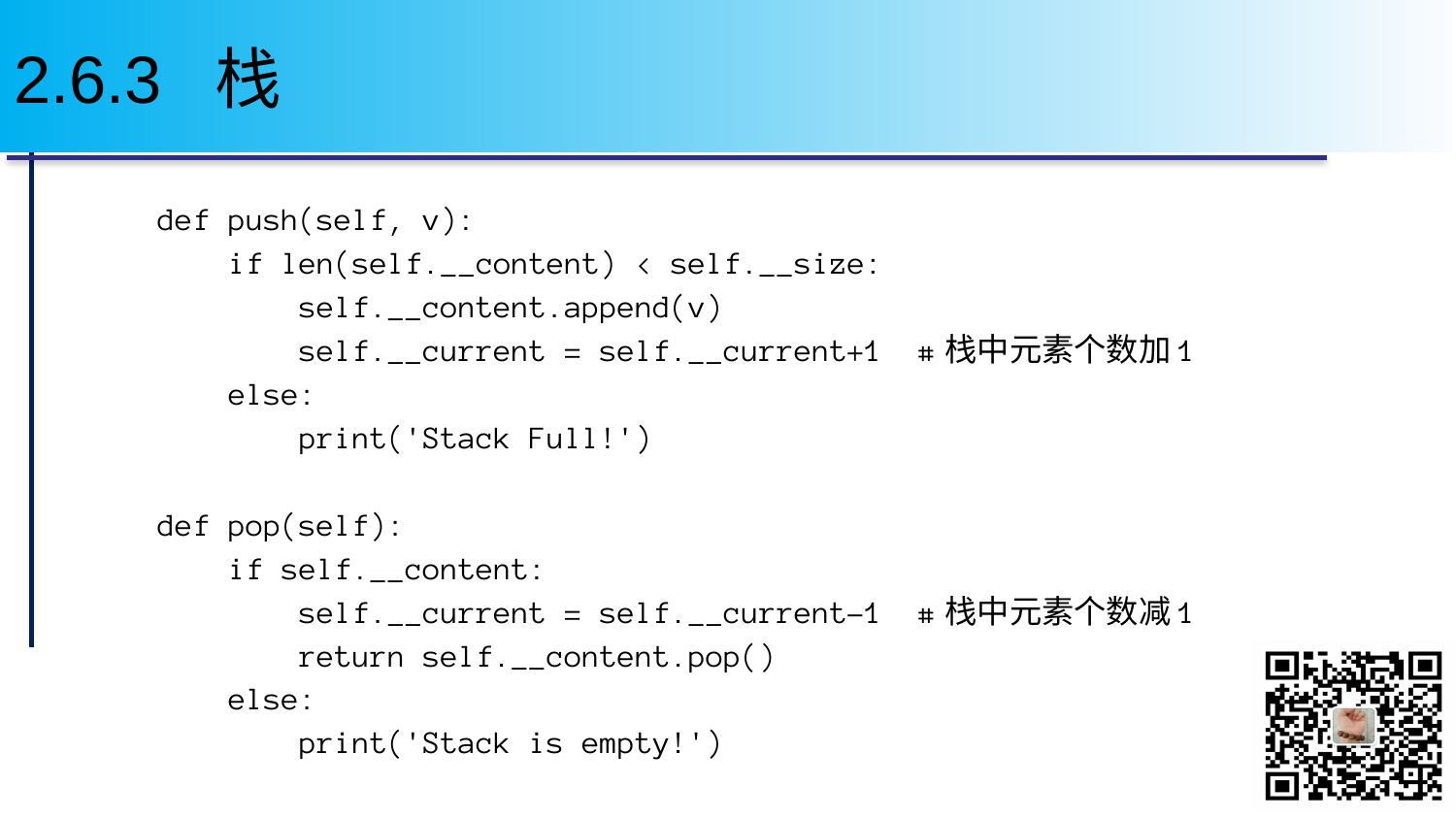

# 2.6.3  栈
    def push(self, v):
        if len(self.__content) < self.__size:
            self.__content.append(v)
            self.__current = self.__current+1  #栈中元素个数加1
        else:
            print('Stack Full!')

    def pop(self):
        if self.__content:
            self.__current = self.__current-1  #栈中元素个数减1
            return self.__content.pop()
        else:
            print('Stack is empty!')